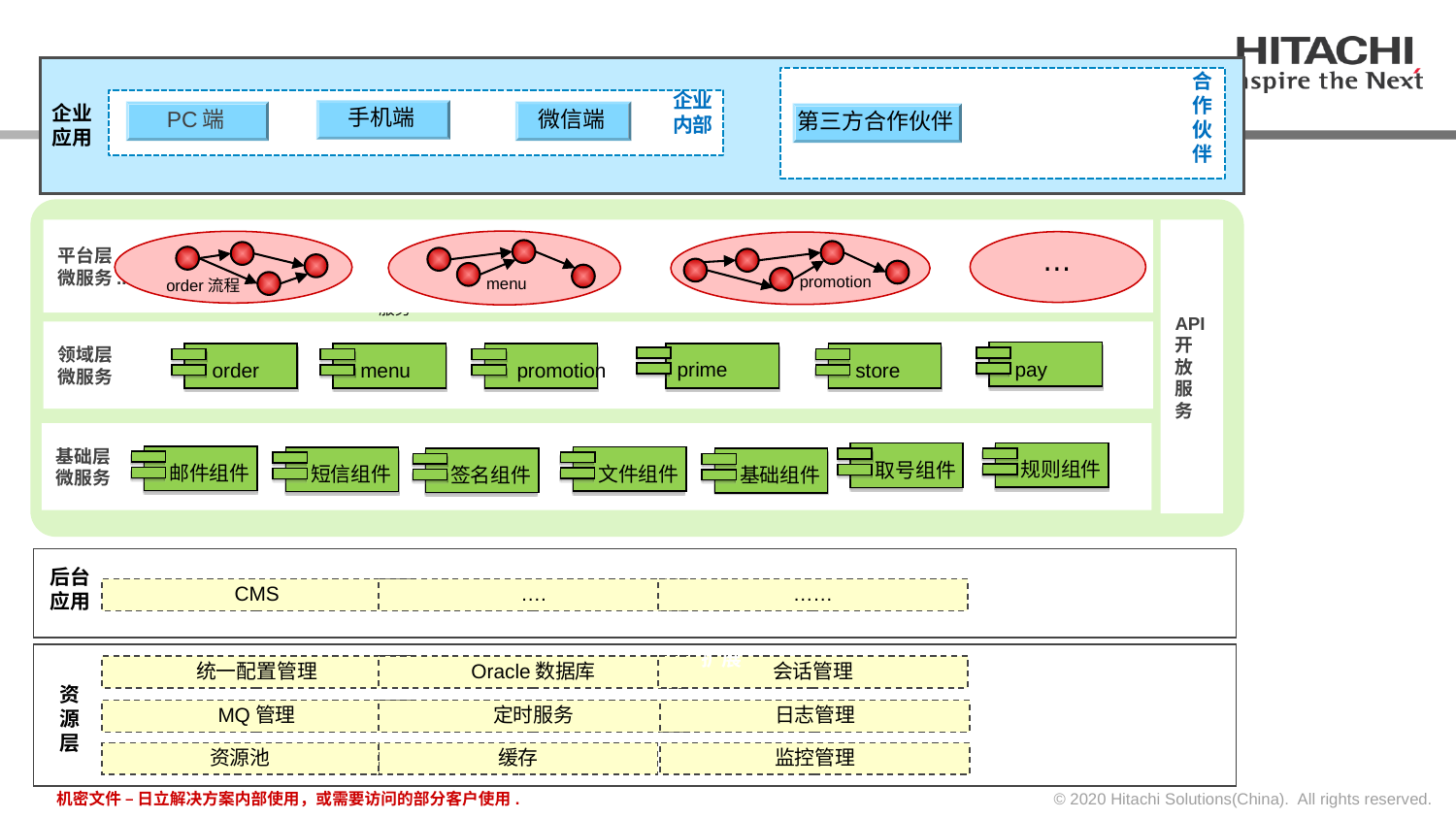

企业
内部

企业应用
手机端
微信端
PC端
第三方合作伙伴
合作伙伴

平台层
微服务..
API开放服
务

…

promotion

menu

order流程
发票服务

领域层
微服务

pay

order

menu

promotion

prime

store

基础层
微服务

规则组件

取号组件

邮件组件

文件组件

短信组件

签名组件

基础组件

后台应用
CMS
….
……
扩展

统一配置管理
Oracle数据库
会话管理
资源层

MQ管理
定时服务
日志管理
资源池
缓存
监控管理